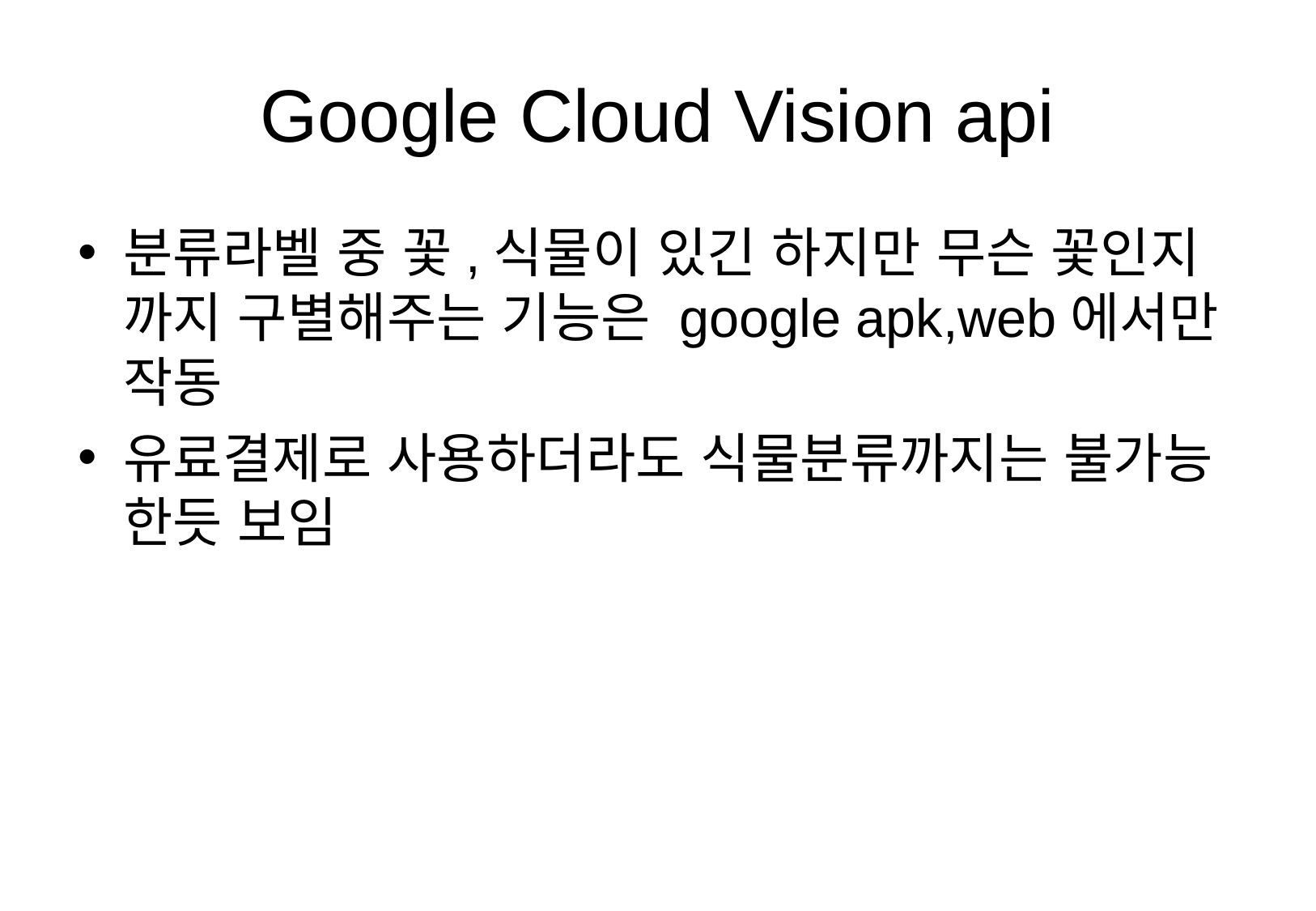

# Google Cloud Vision api
분류라벨 중 꽃,식물이 있긴 하지만 무슨 꽃인지 까지 구별해주는 기능은 google apk,web에서만 작동
유료결제로 사용하더라도 식물분류까지는 불가능 한듯 보임